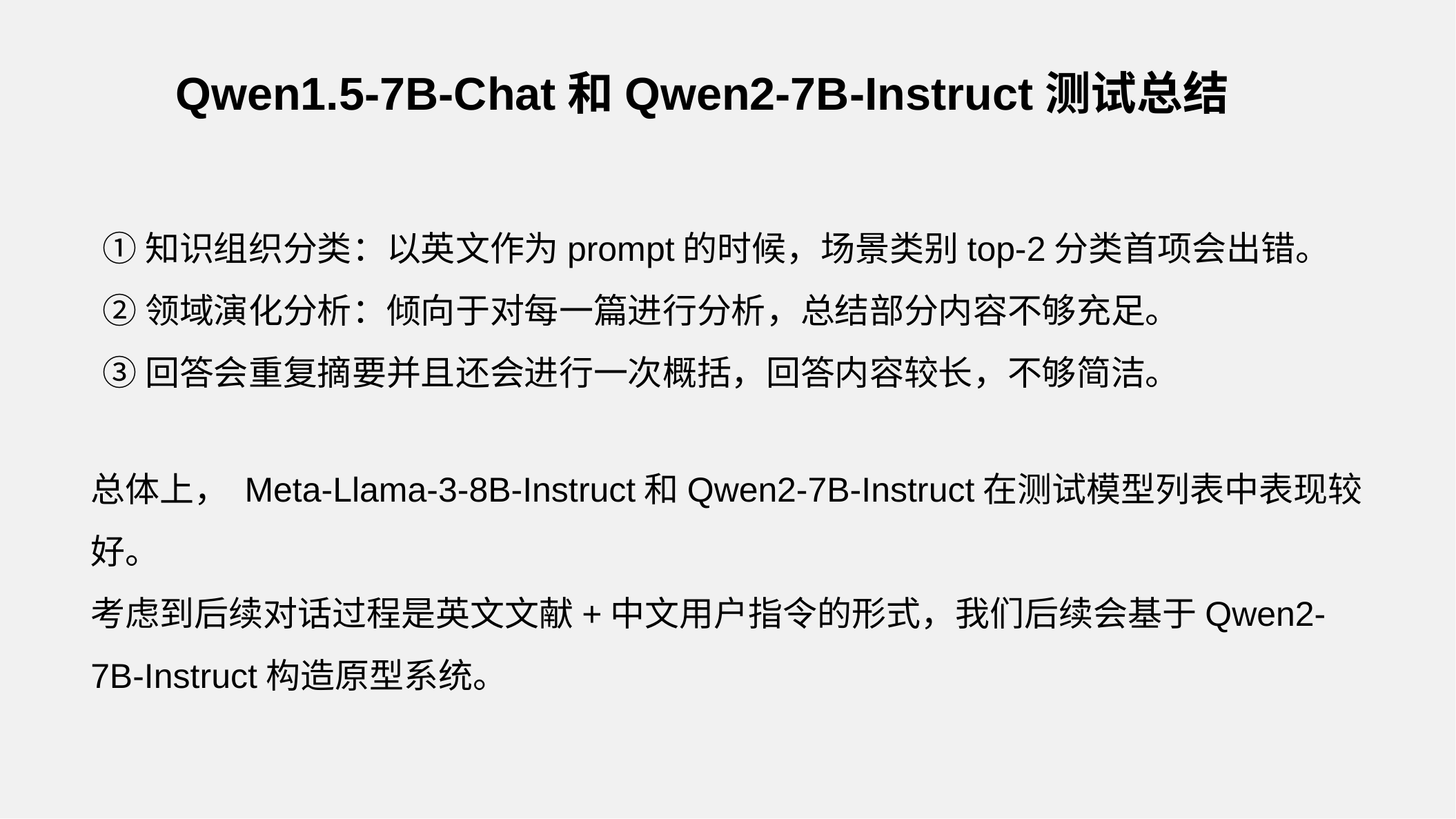

Qwen1.5-7B-Chat和Qwen2-7B-Instruct测试总结
①知识组织分类：以英文作为prompt的时候，场景类别top-2分类首项会出错。
②领域演化分析：倾向于对每一篇进行分析，总结部分内容不够充足。
③回答会重复摘要并且还会进行一次概括，回答内容较长，不够简洁。
总体上， Meta-Llama-3-8B-Instruct和Qwen2-7B-Instruct在测试模型列表中表现较好。
考虑到后续对话过程是英文文献+中文用户指令的形式，我们后续会基于Qwen2-7B-Instruct构造原型系统。